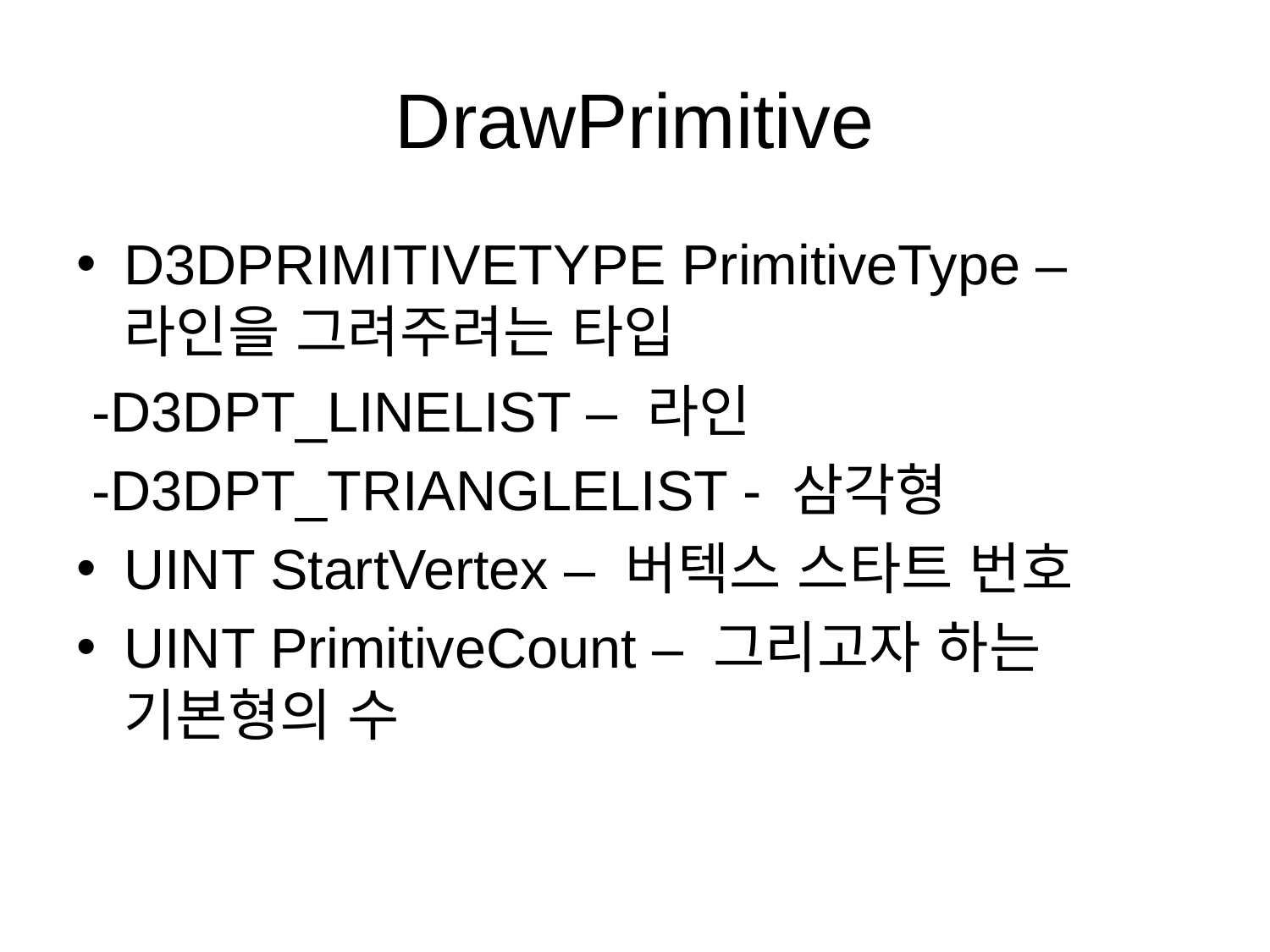

# DrawPrimitive
D3DPRIMITIVETYPE PrimitiveType – 라인을 그려주려는 타입
 -D3DPT_LINELIST – 라인
 -D3DPT_TRIANGLELIST - 삼각형
UINT StartVertex – 버텍스 스타트 번호
UINT PrimitiveCount – 그리고자 하는 기본형의 수